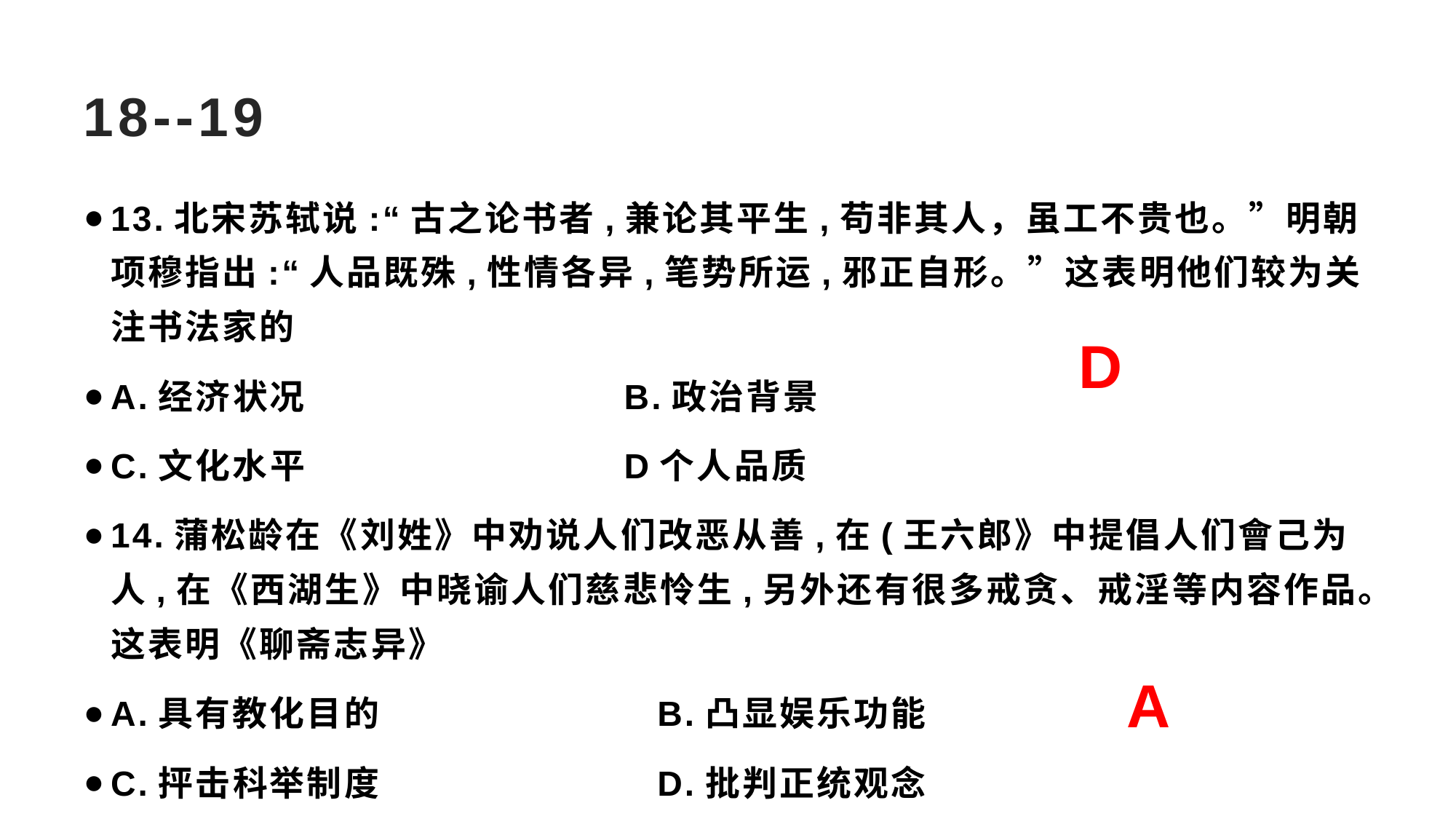

# 18--19
13.北宋苏轼说:“古之论书者,兼论其平生,苟非其人，虽工不贵也。”明朝项穆指出:“人品既殊,性情各异,笔势所运,邪正自形。”这表明他们较为关注书法家的
A.经济状况                              B.政治背景
C.文化水平                              D个人品质
14.蒲松龄在《刘姓》中劝说人们改恶从善,在(王六郎》中提倡人们會己为人,在《西湖生》中晓谕人们慈悲怜生,另外还有很多戒贪、戒淫等内容作品。这表明《聊斋志异》
A.具有教化目的                          B.凸显娱乐功能
C.抨击科举制度                          D.批判正统观念

D
A